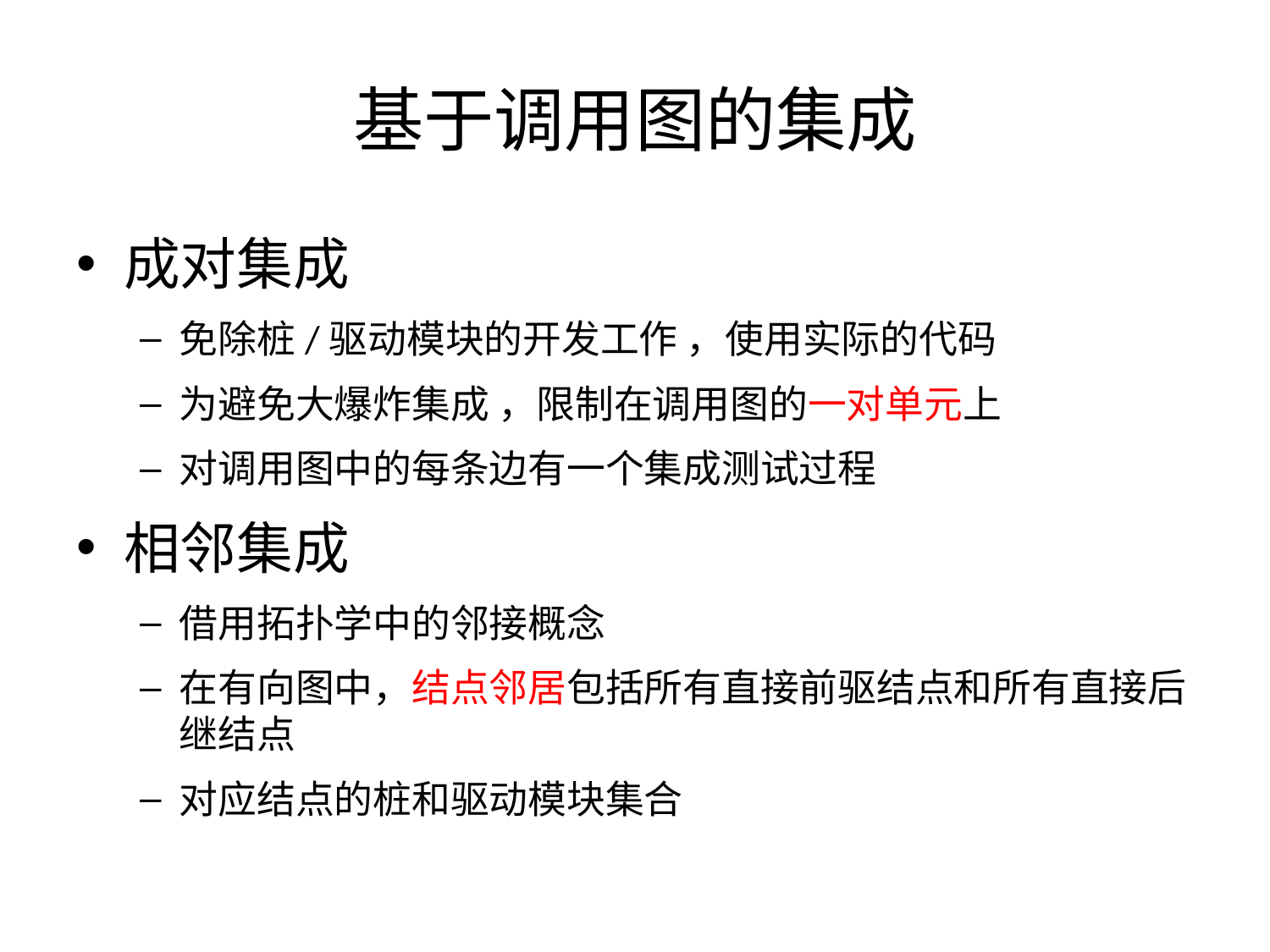

# 基于调用图的集成
成对集成
免除桩/驱动模块的开发工作 ，使用实际的代码
为避免大爆炸集成 ，限制在调用图的一对单元上
对调用图中的每条边有一个集成测试过程
相邻集成
借用拓扑学中的邻接概念
在有向图中，结点邻居包括所有直接前驱结点和所有直接后继结点
对应结点的桩和驱动模块集合
48